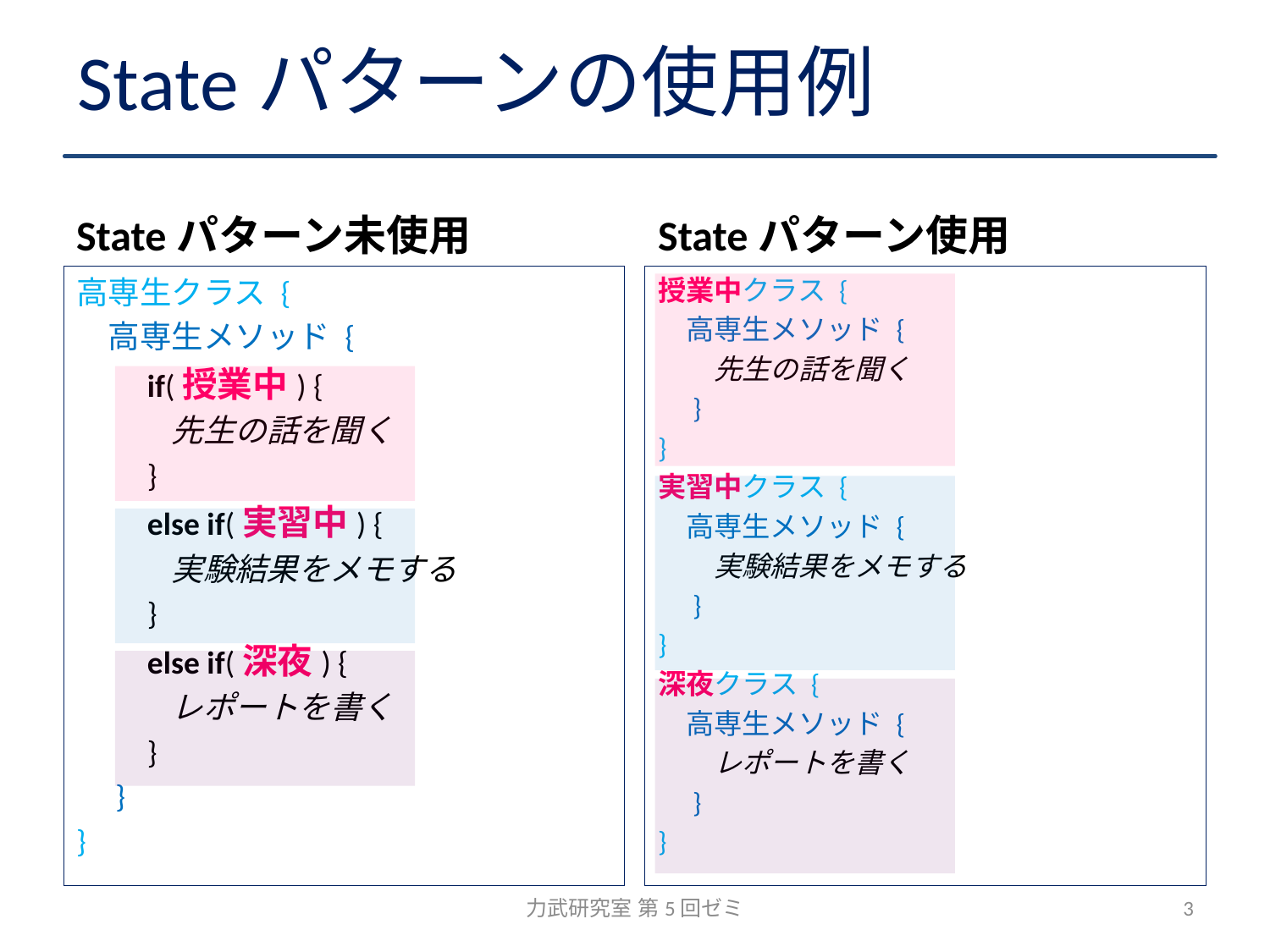

# Stateパターンの使用例
Stateパターン未使用
Stateパターン使用
高専生クラス {
　高専生メソッド {
　　if(授業中) {
　　　先生の話を聞く
　　}
　　else if(実習中) {
　　　実験結果をメモする
　　}
　　else if(深夜) {
　　　レポートを書く
　　}
　}
}
授業中クラス {
　高専生メソッド {
　　先生の話を聞く
　}
}
実習中クラス {
　高専生メソッド {
　　実験結果をメモする
　}
}
深夜クラス {
　高専生メソッド {
　　レポートを書く
　}
}

力武研究室 第5回ゼミ
3